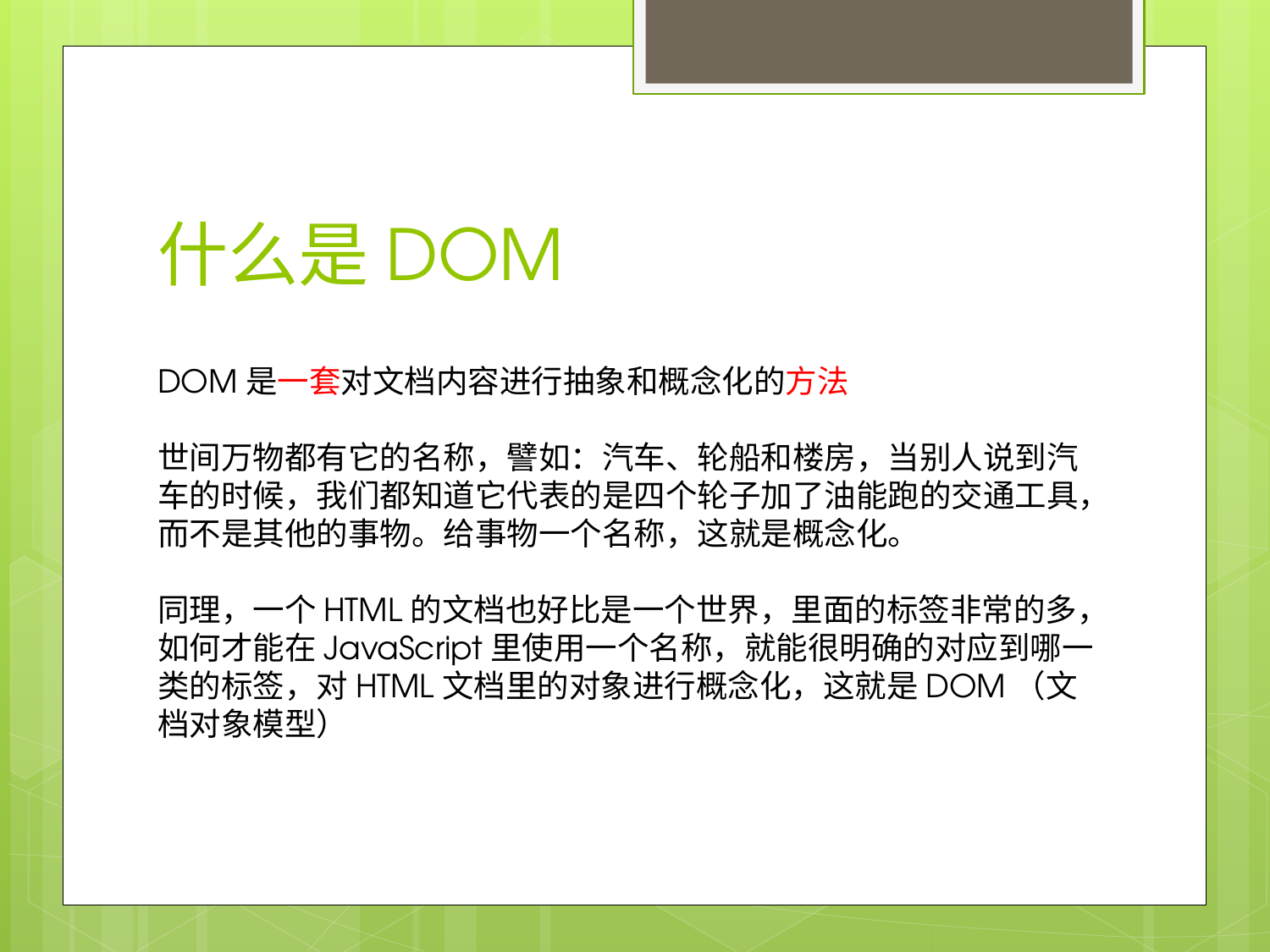

# 什么是DOM
DOM是一套对文档内容进行抽象和概念化的方法

世间万物都有它的名称，譬如：汽车、轮船和楼房，当别人说到汽车的时候，我们都知道它代表的是四个轮子加了油能跑的交通工具，而不是其他的事物。给事物一个名称，这就是概念化。

同理，一个HTML的文档也好比是一个世界，里面的标签非常的多，如何才能在JavaScript里使用一个名称，就能很明确的对应到哪一类的标签，对HTML文档里的对象进行概念化，这就是DOM（文档对象模型）